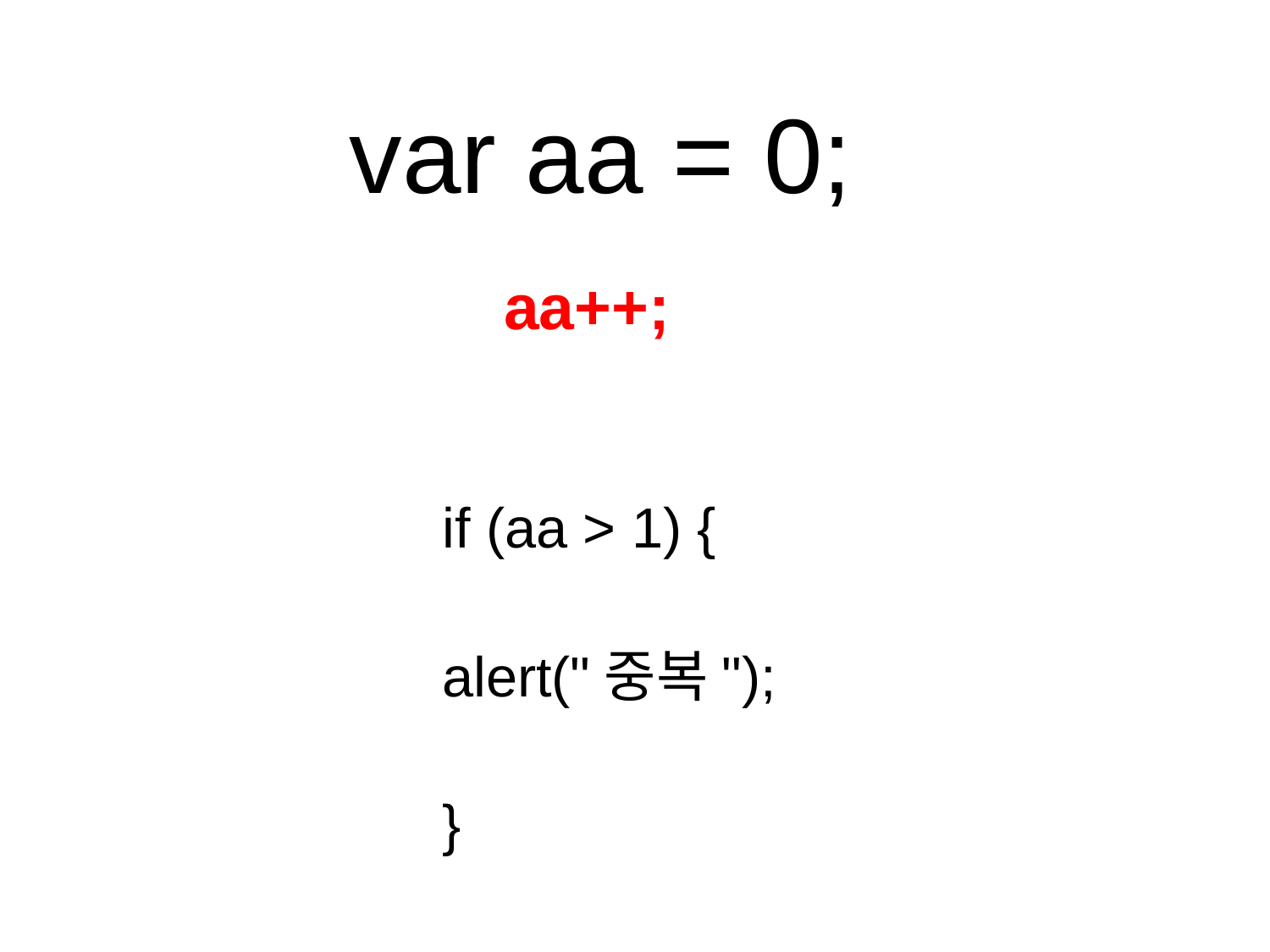

# var aa = 0;

aa++;

if (aa > 1) {
alert("중복");
}